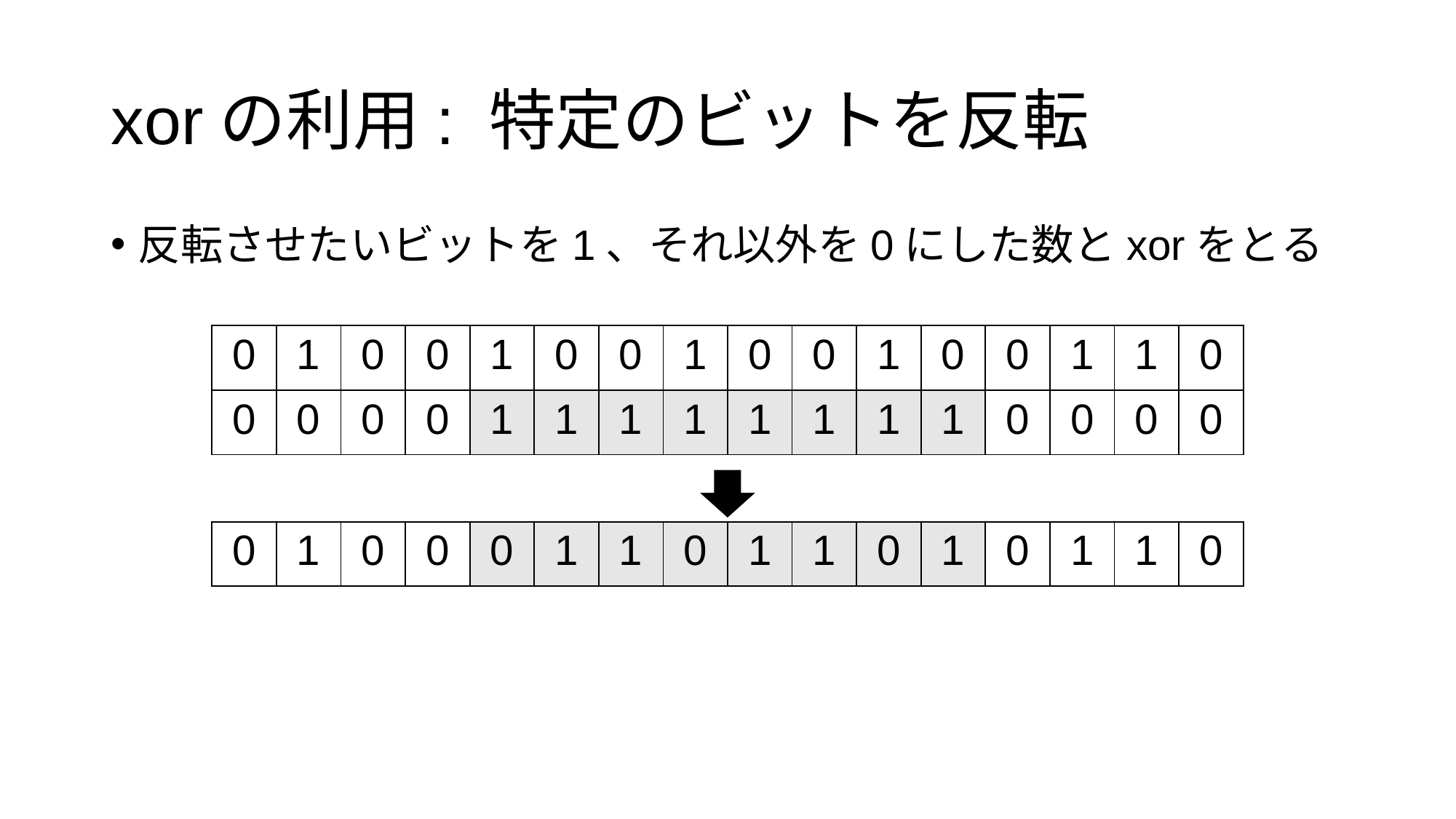

# xorの利用: 特定のビットを反転
反転させたいビットを1、それ以外を0にした数とxorをとる

| 0 | 1 | 0 | 0 | 1 | 0 | 0 | 1 | 0 | 0 | 1 | 0 | 0 | 1 | 1 | 0 |
| --- | --- | --- | --- | --- | --- | --- | --- | --- | --- | --- | --- | --- | --- | --- | --- |
| 0 | 0 | 0 | 0 | 1 | 1 | 1 | 1 | 1 | 1 | 1 | 1 | 0 | 0 | 0 | 0 |

| 0 | 1 | 0 | 0 | 0 | 1 | 1 | 0 | 1 | 1 | 0 | 1 | 0 | 1 | 1 | 0 |
| --- | --- | --- | --- | --- | --- | --- | --- | --- | --- | --- | --- | --- | --- | --- | --- |